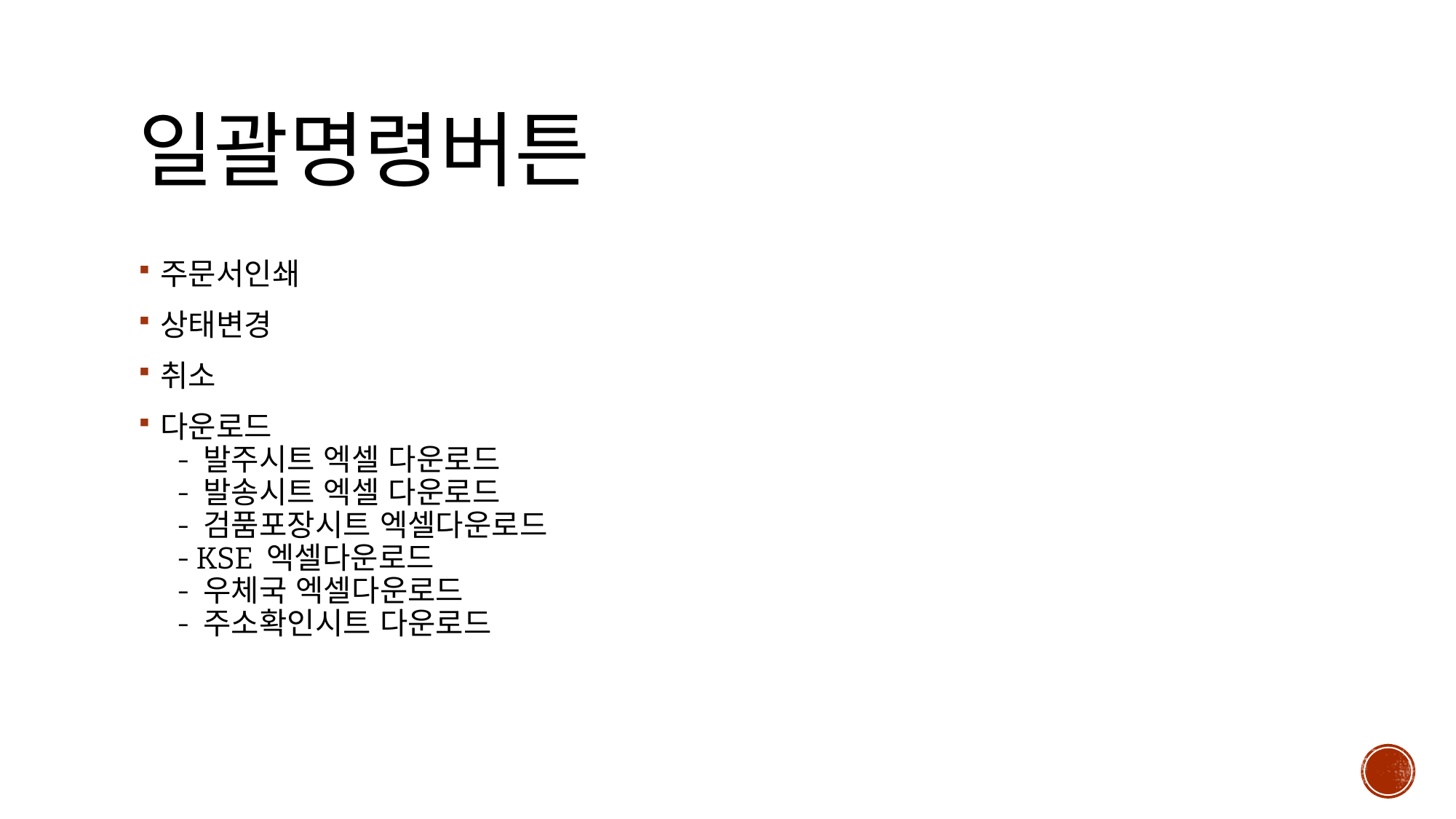

# 일괄명령버튼
주문서인쇄
상태변경
취소
다운로드
 - 발주시트 엑셀 다운로드
 - 발송시트 엑셀 다운로드
 - 검품포장시트 엑셀다운로드
 - KSE 엑셀다운로드
 - 우체국 엑셀다운로드
 - 주소확인시트 다운로드